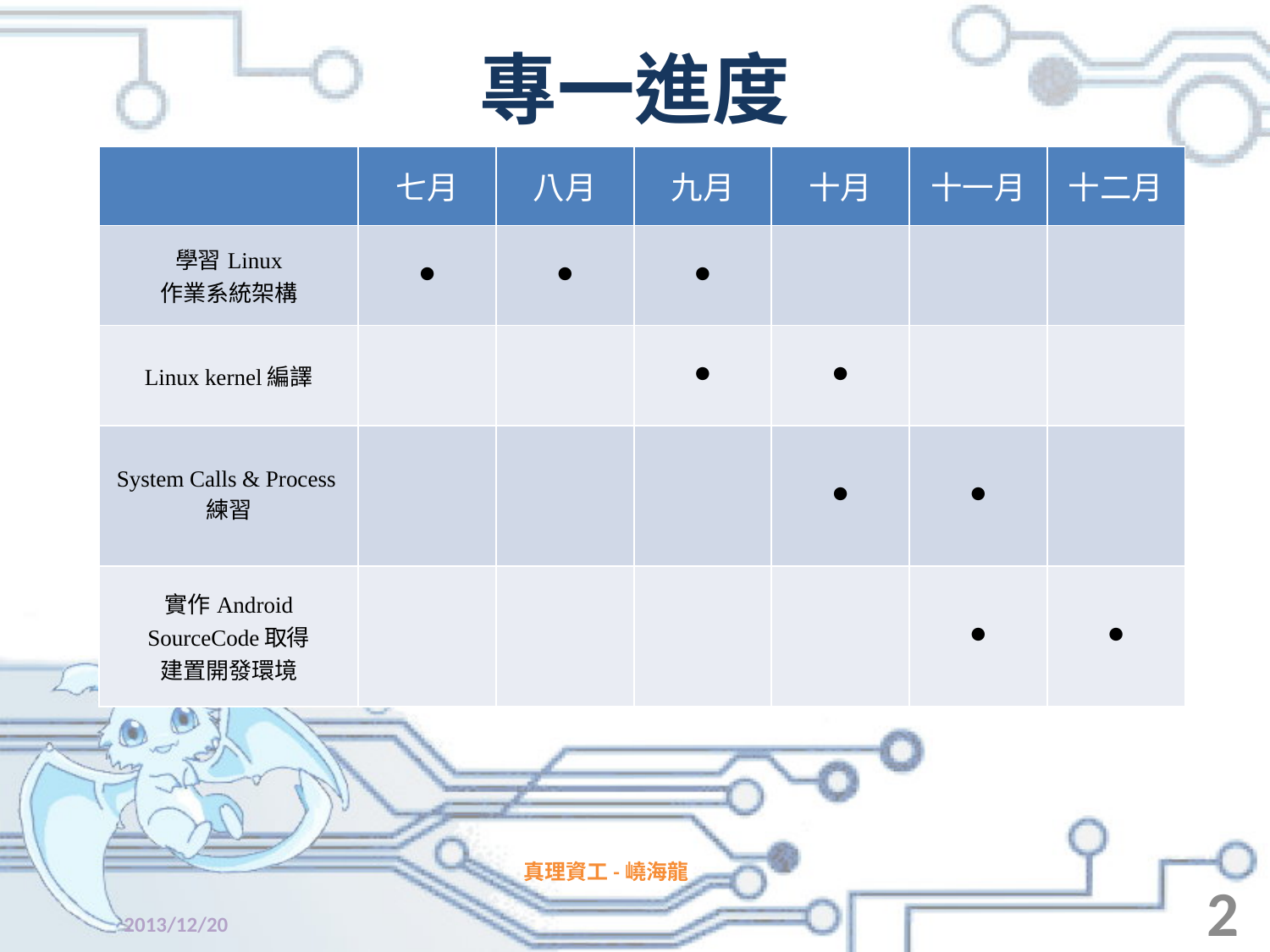

# 專一進度
|  | 七月 | 八月 | 九月 | 十月 | 十一月 | 十二月 |
| --- | --- | --- | --- | --- | --- | --- |
| 學習Linux 作業系統架構 | ● | ● | ● |  |  |  |
| Linux kernel編譯 |  |  | ● | ● |  |  |
| System Calls & Process練習 |  |  |  | ● | ● |  |
| 實作Android SourceCode取得 建置開發環境 |  |  |  |  | ● | ● |
真理資工-嶢海龍
2
2013/12/20